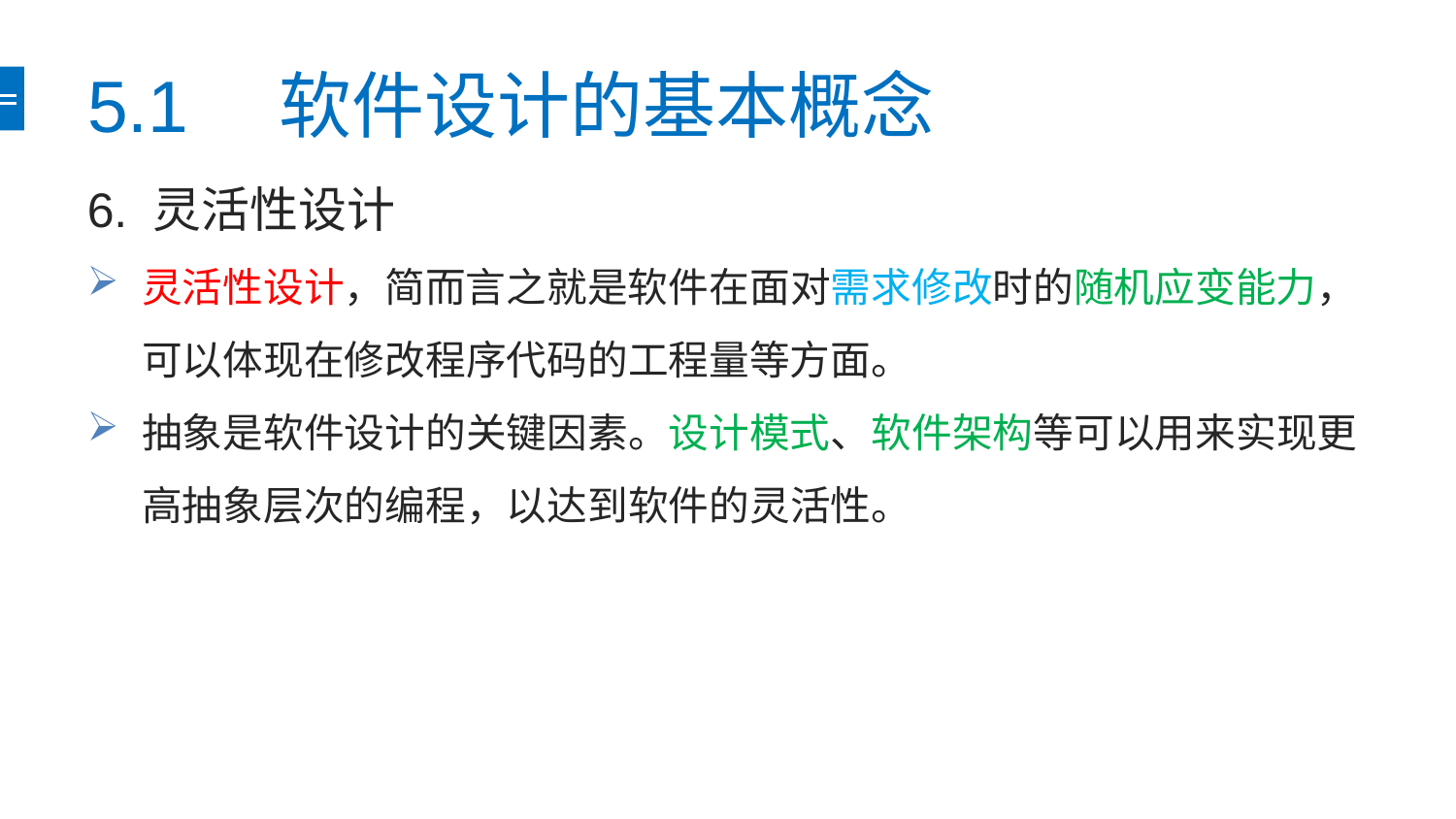

# 5.1　软件设计的基本概念
6. 灵活性设计
灵活性设计，简而言之就是软件在面对需求修改时的随机应变能力，可以体现在修改程序代码的工程量等方面。
抽象是软件设计的关键因素。设计模式、软件架构等可以用来实现更高抽象层次的编程，以达到软件的灵活性。